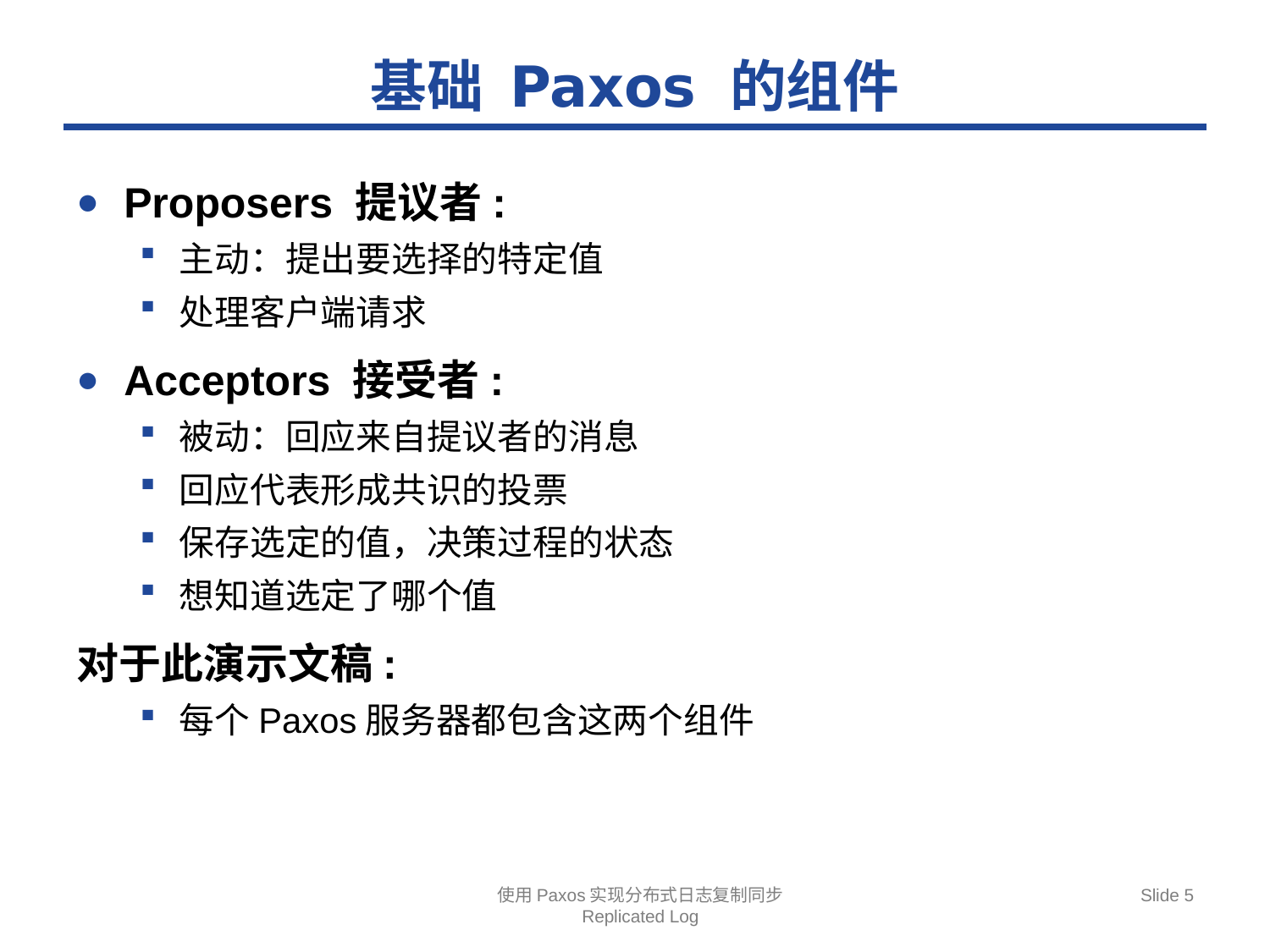

# 基础 Paxos 的组件
Proposers 提议者:
主动：提出要选择的特定值
处理客户端请求
Acceptors 接受者:
被动：回应来自提议者的消息
回应代表形成共识的投票
保存选定的值，决策过程的状态
想知道选定了哪个值
对于此演示文稿:
每个Paxos服务器都包含这两个组件

使用Paxos实现分布式日志复制同步
Replicated Log
Slide 5